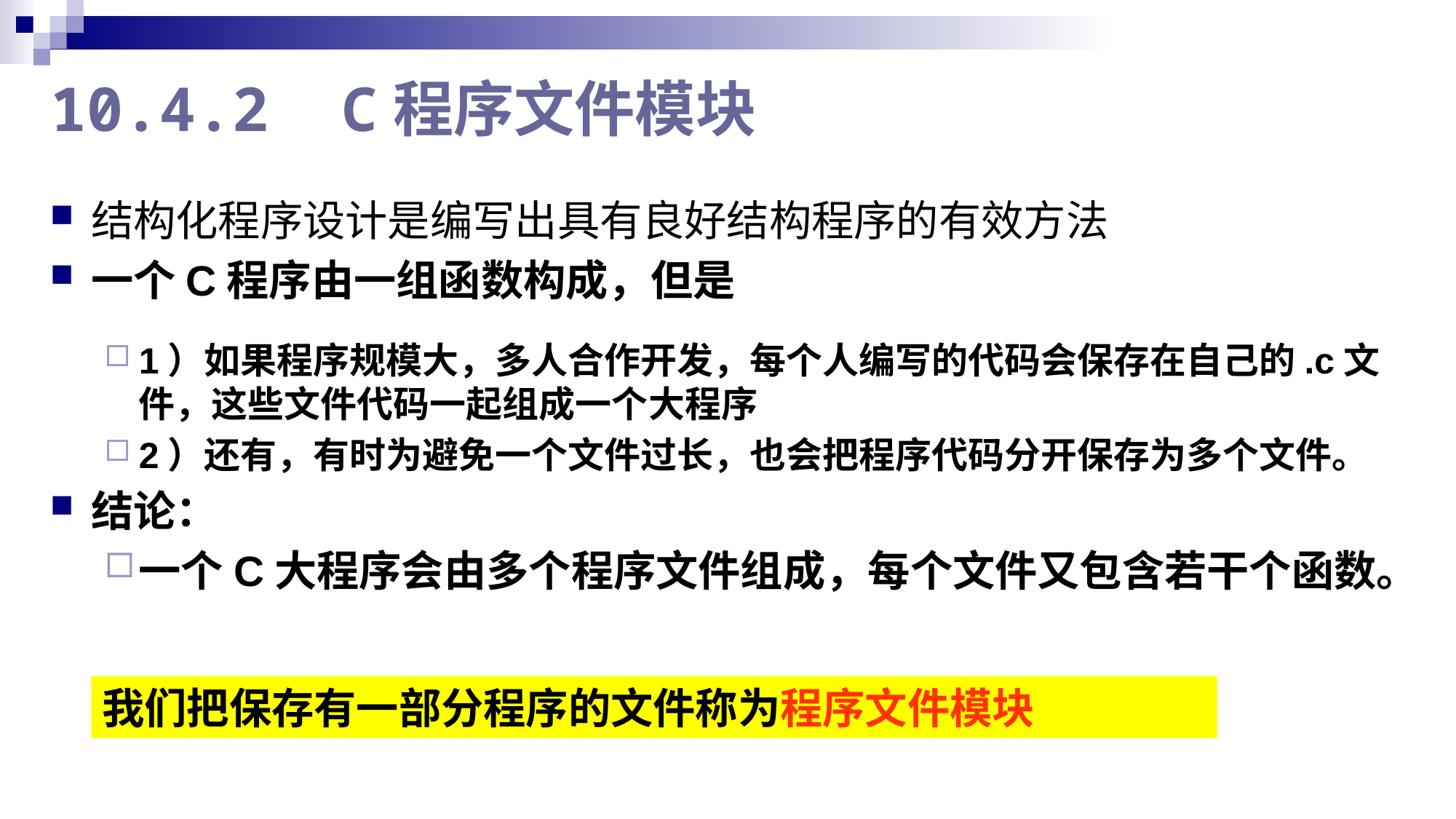

# 10.4.2  C程序文件模块
结构化程序设计是编写出具有良好结构程序的有效方法
一个C程序由一组函数构成，但是
1）如果程序规模大，多人合作开发，每个人编写的代码会保存在自己的.c文件，这些文件代码一起组成一个大程序
2）还有，有时为避免一个文件过长，也会把程序代码分开保存为多个文件。
结论：
一个C大程序会由多个程序文件组成，每个文件又包含若干个函数。
我们把保存有一部分程序的文件称为程序文件模块